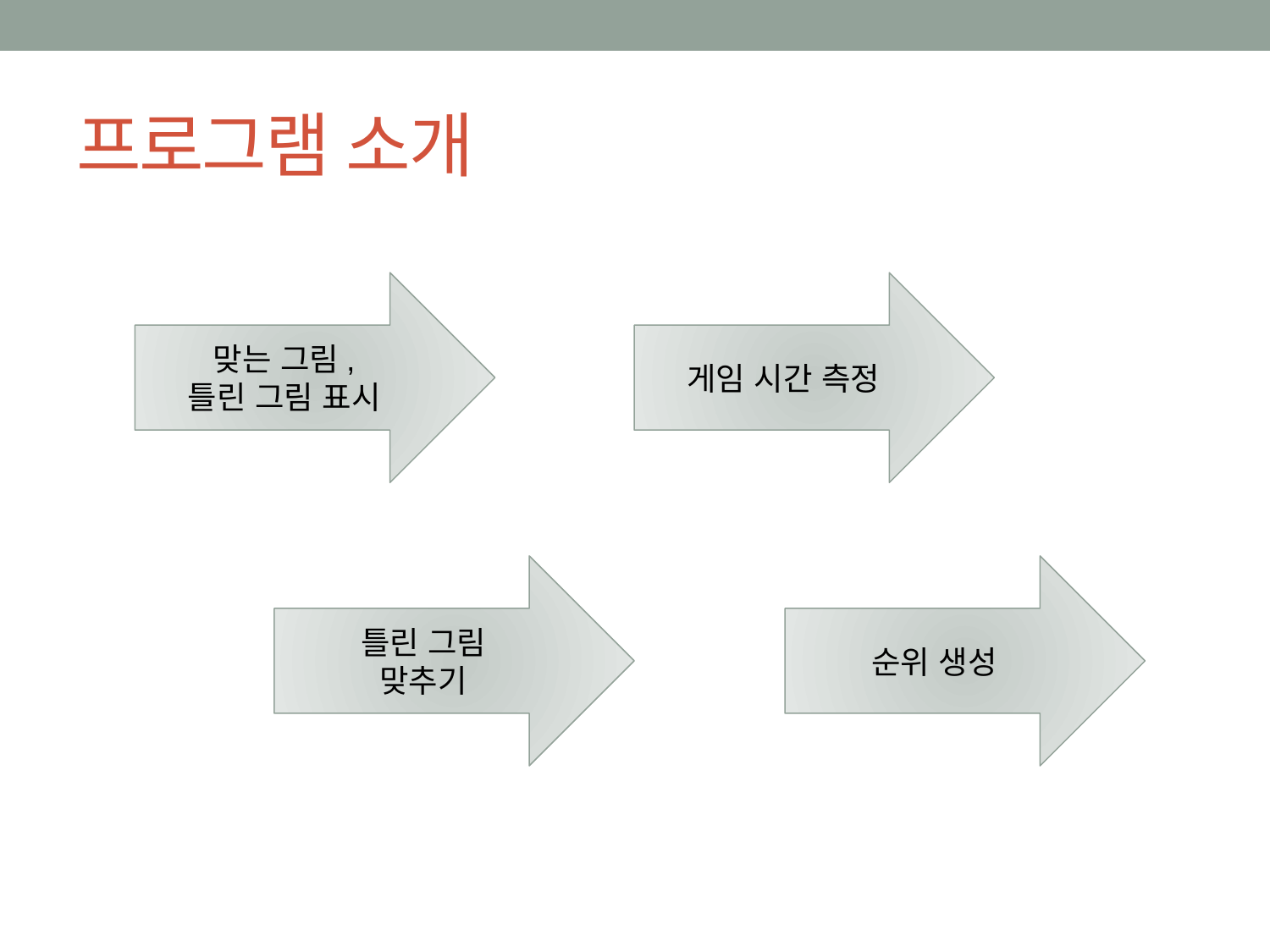

# 프로그램 소개

맞는 그림,
틀린 그림 표시

게임 시간 측정

틀린 그림
맞추기

순위 생성